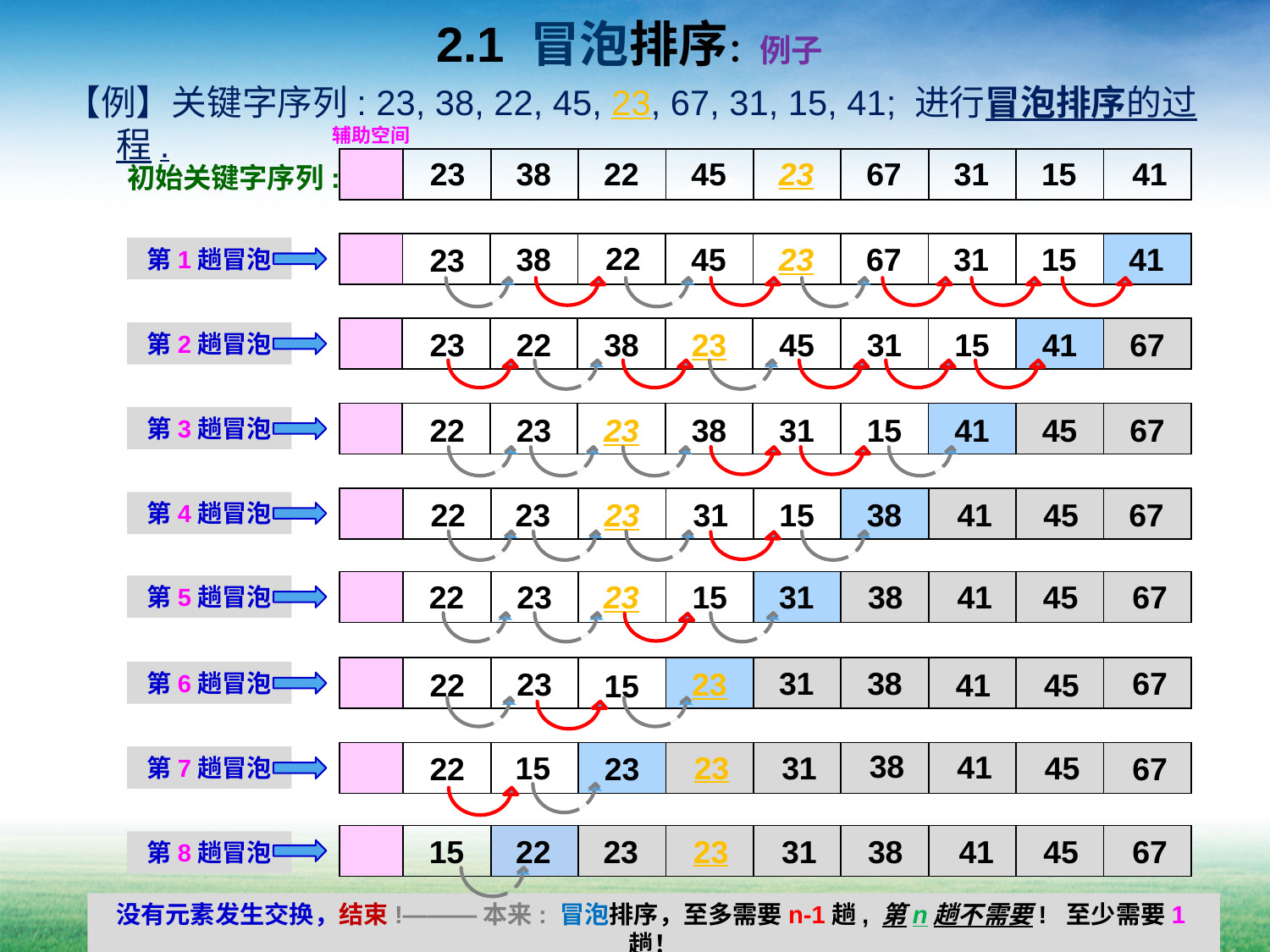

# 2.1 冒泡排序：例子
【例】关键字序列: 23, 38, 22, 45, 23, 67, 31, 15, 41; 进行冒泡排序的过程.
辅助空间
23
38
22
45
23
67
31
15
41
|  |  |  |  |  |  |  |  |  |  |
| --- | --- | --- | --- | --- | --- | --- | --- | --- | --- |
初始关键字序列:
22
38
45
23
67
31
15
41
|  |  |  |  |  |  |  |  |  |  |
| --- | --- | --- | --- | --- | --- | --- | --- | --- | --- |
23
第1趟冒泡

|  |  |  |  |  |  |  |  |  |  |
| --- | --- | --- | --- | --- | --- | --- | --- | --- | --- |
23
22
38
23
45
31
15
41
67
第2趟冒泡

|  |  |  |  |  |  |  |  |  |  |
| --- | --- | --- | --- | --- | --- | --- | --- | --- | --- |
22
23
23
38
31
15
41
45
67
第3趟冒泡

|  |  |  |  |  |  |  |  |  |  |
| --- | --- | --- | --- | --- | --- | --- | --- | --- | --- |
22
23
23
31
15
38
41
45
67
第4趟冒泡

22
23
23
15
31
38
41
45
67
|  |  |  |  |  |  |  |  |  |  |
| --- | --- | --- | --- | --- | --- | --- | --- | --- | --- |
第5趟冒泡

38
31
67
|  |  |  |  |  |  |  |  |  |  |
| --- | --- | --- | --- | --- | --- | --- | --- | --- | --- |
23
23
22
41
45
15
第6趟冒泡

38
41
23
15
31
45
|  |  |  |  |  |  |  |  |  |  |
| --- | --- | --- | --- | --- | --- | --- | --- | --- | --- |
22
23
67
第7趟冒泡

15
22
23
23
31
38
41
45
67
|  |  |  |  |  |  |  |  |  |  |
| --- | --- | --- | --- | --- | --- | --- | --- | --- | --- |
第8趟冒泡

没有元素发生交换，结束!———本来: 冒泡排序，至多需要n-1趟, 第n趟不需要!  至少需要1趟！